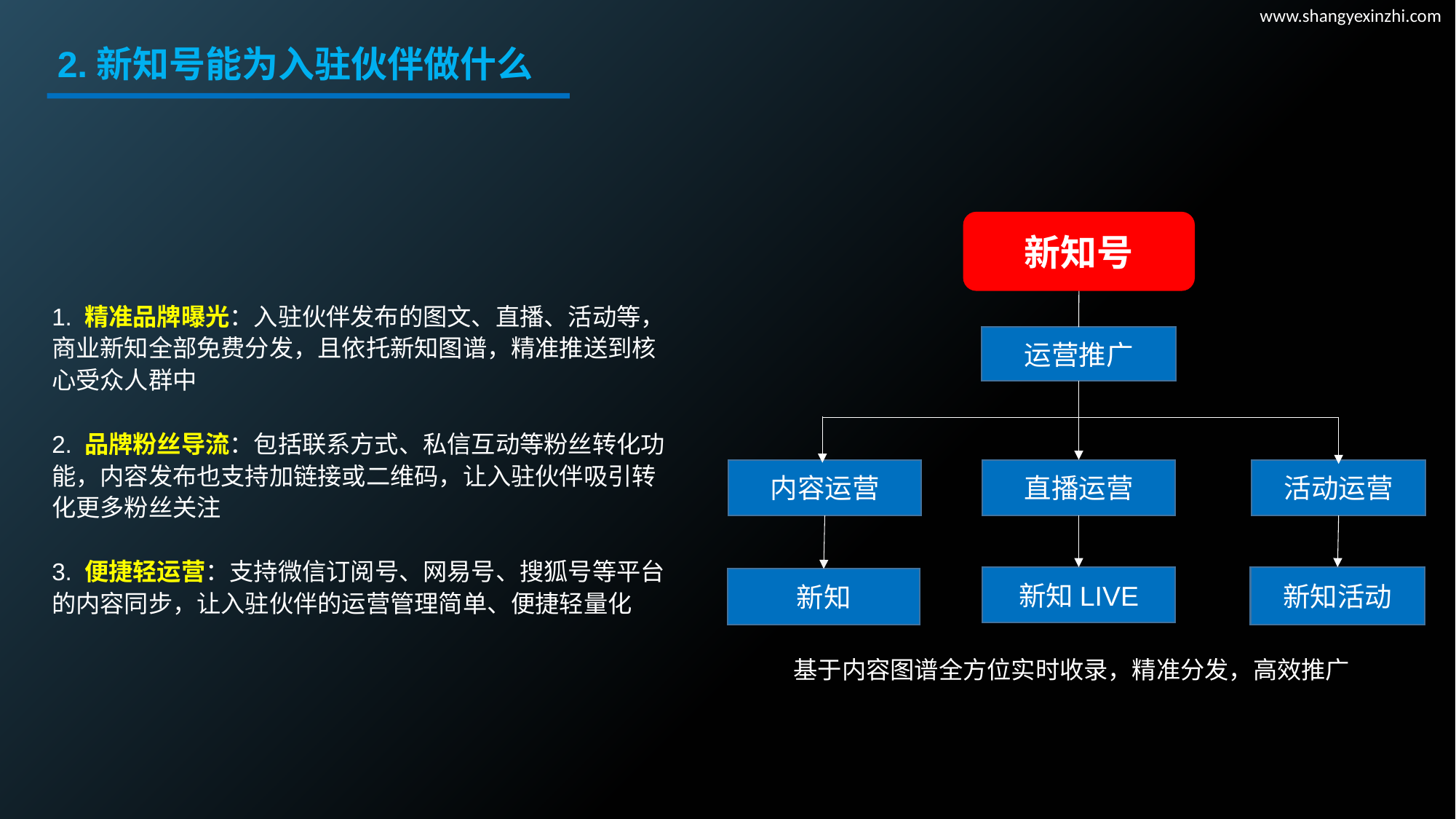

2.新知号能为入驻伙伴做什么

新知号

1. 精准品牌曝光：入驻伙伴发布的图文、直播、活动等，商业新知全部免费分发，且依托新知图谱，精准推送到核心受众人群中

2. 品牌粉丝导流：包括联系方式、私信互动等粉丝转化功能，内容发布也支持加链接或二维码，让入驻伙伴吸引转化更多粉丝关注

3. 便捷轻运营：支持微信订阅号、网易号、搜狐号等平台的内容同步，让入驻伙伴的运营管理简单、便捷轻量化

运营推广
内容运营
直播运营
活动运营
新知LIVE
新知活动
新知
基于内容图谱全方位实时收录，精准分发，高效推广